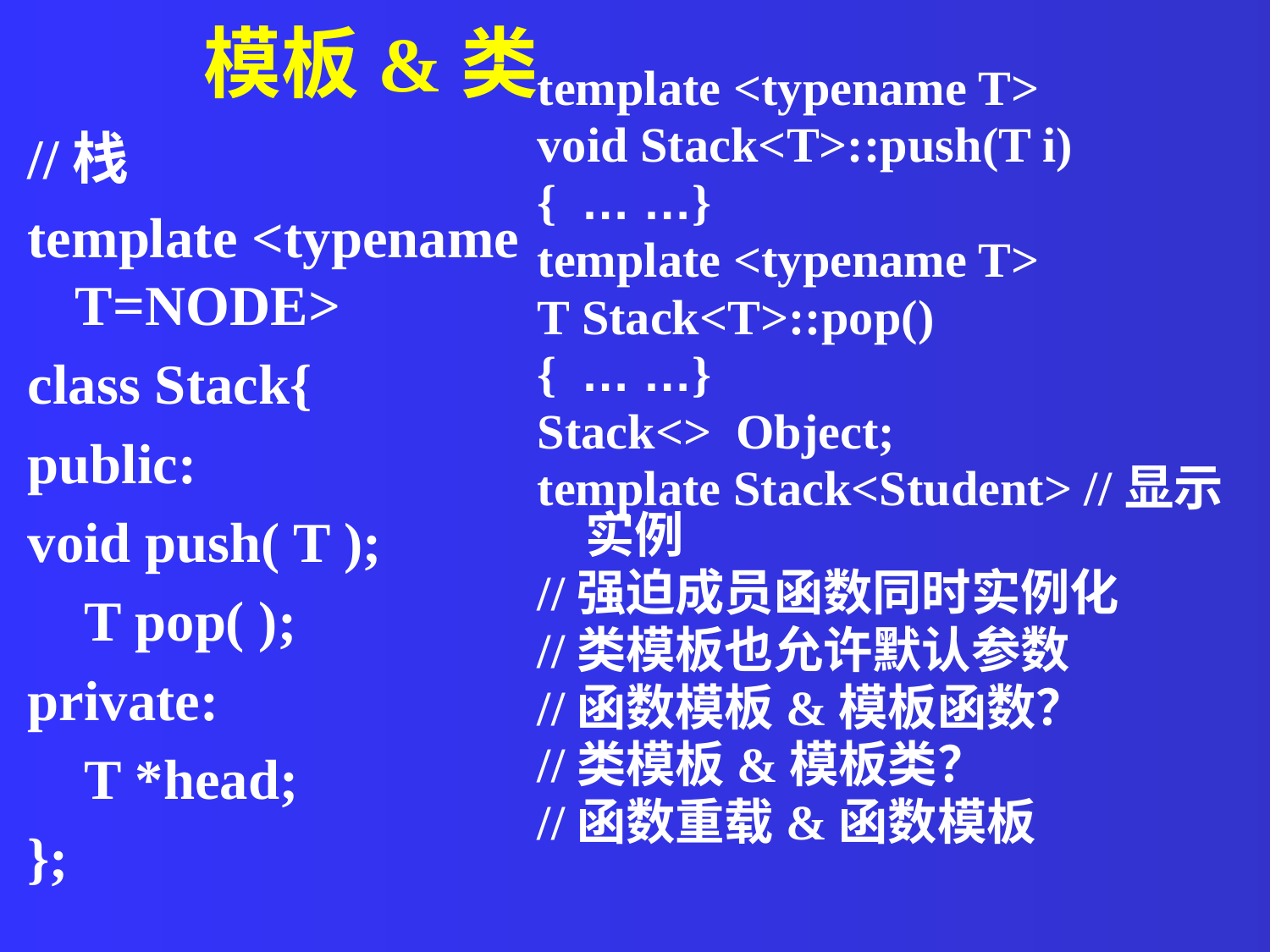

模板&类
template <typename T>
void Stack<T>::push(T i)
{  … …}
template <typename T>
T Stack<T>::pop()
{  … …}
Stack<>  Object;
template Stack<Student> //显示实例
//强迫成员函数同时实例化
//类模板也允许默认参数
//函数模板&模板函数？
//类模板&模板类？
//函数重载&函数模板
//栈
template <typename T=NODE>
class Stack{
public:
void push( T );
    T pop( );
private:
    T *head;
};